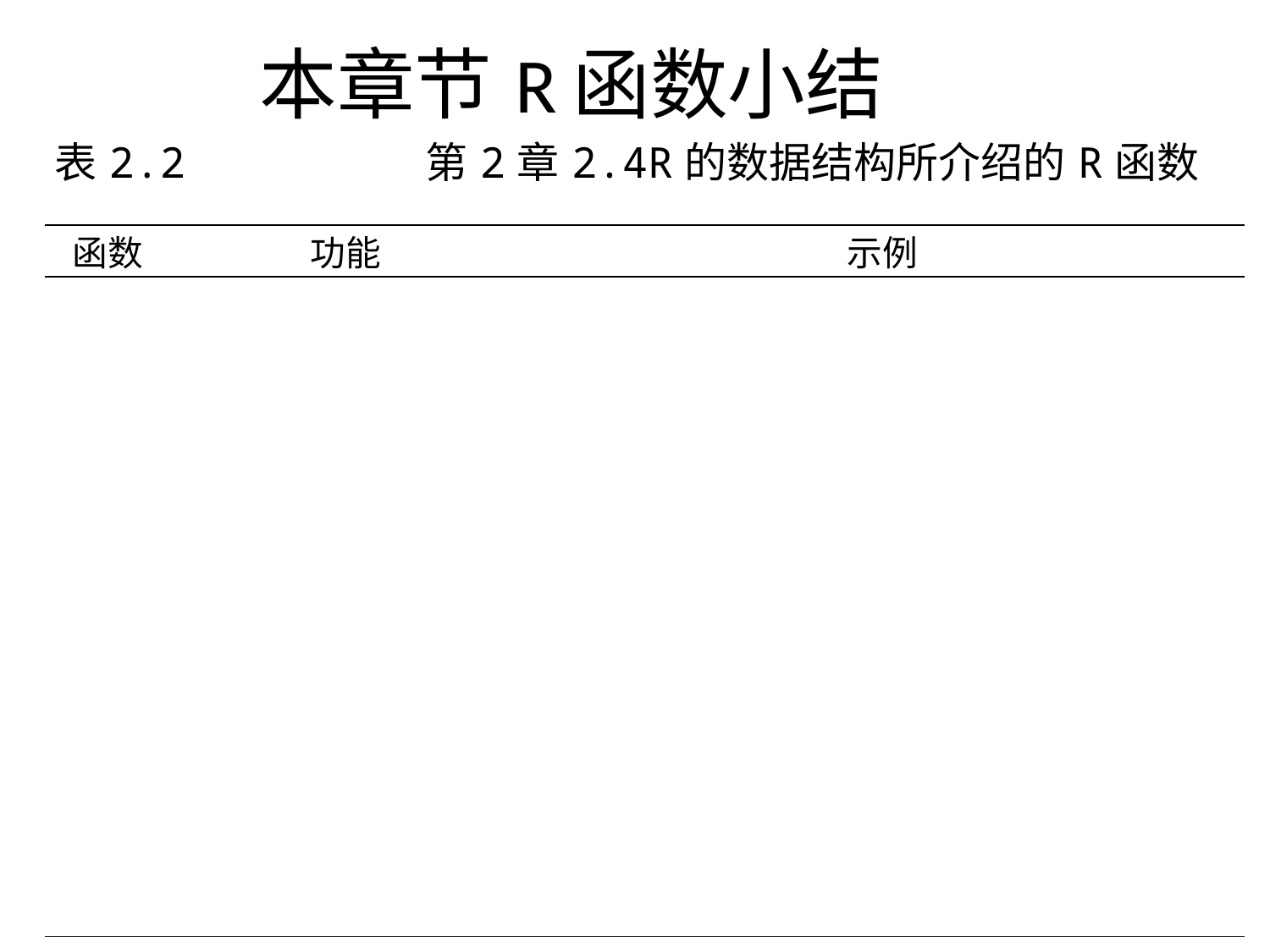

# 本章节R函数小结
| 表2.2 第2章2.4R的数据结构所介绍的R函数 |  |  |
| --- | --- | --- |
| 函数 | 功能 | 示例 |
|  |  |  |
|  |  |  |
|  |  |  |
|  |  |  |
|  |  |  |
|  |  |  |
|  |  |  |
|  |  |  |
|  |  |  |